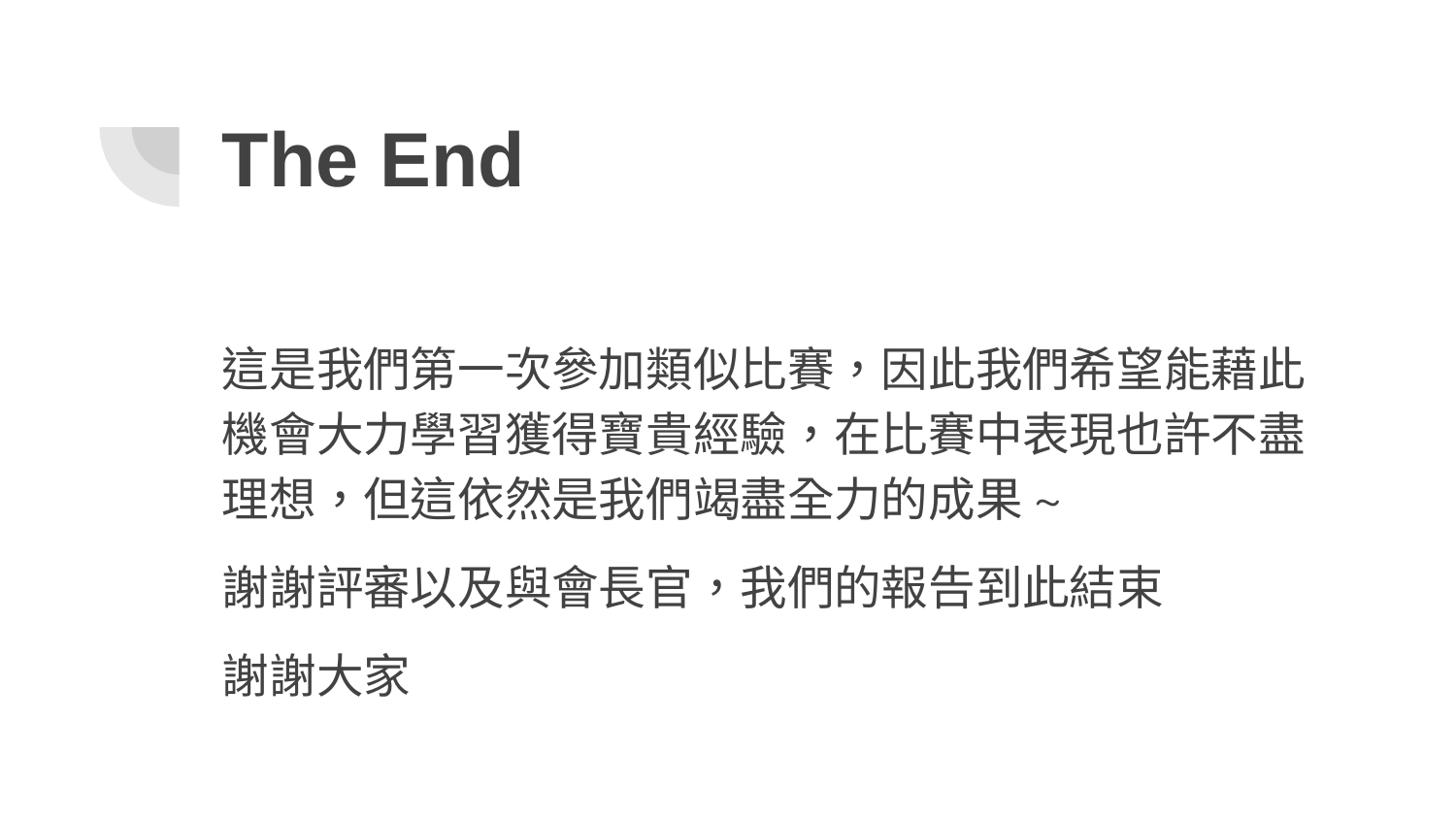

# The End
這是我們第一次參加類似比賽，因此我們希望能藉此機會大力學習獲得寶貴經驗，在比賽中表現也許不盡理想，但這依然是我們竭盡全力的成果~
謝謝評審以及與會長官，我們的報告到此結束
謝謝大家